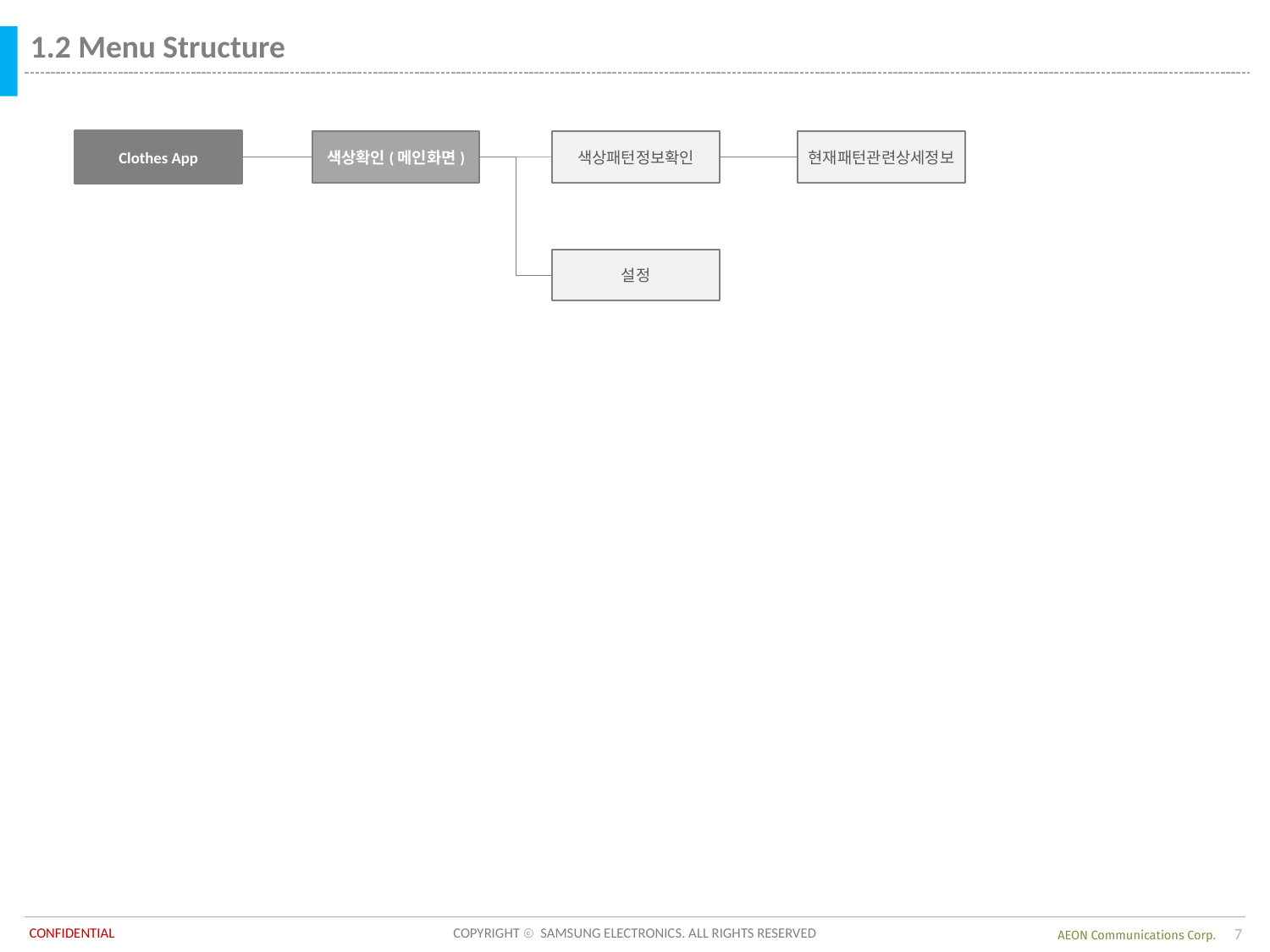

1.2 Menu Structure
Clothes App
색상확인(메인화면)
색상패턴정보확인
현재패턴관련상세정보
설정
7